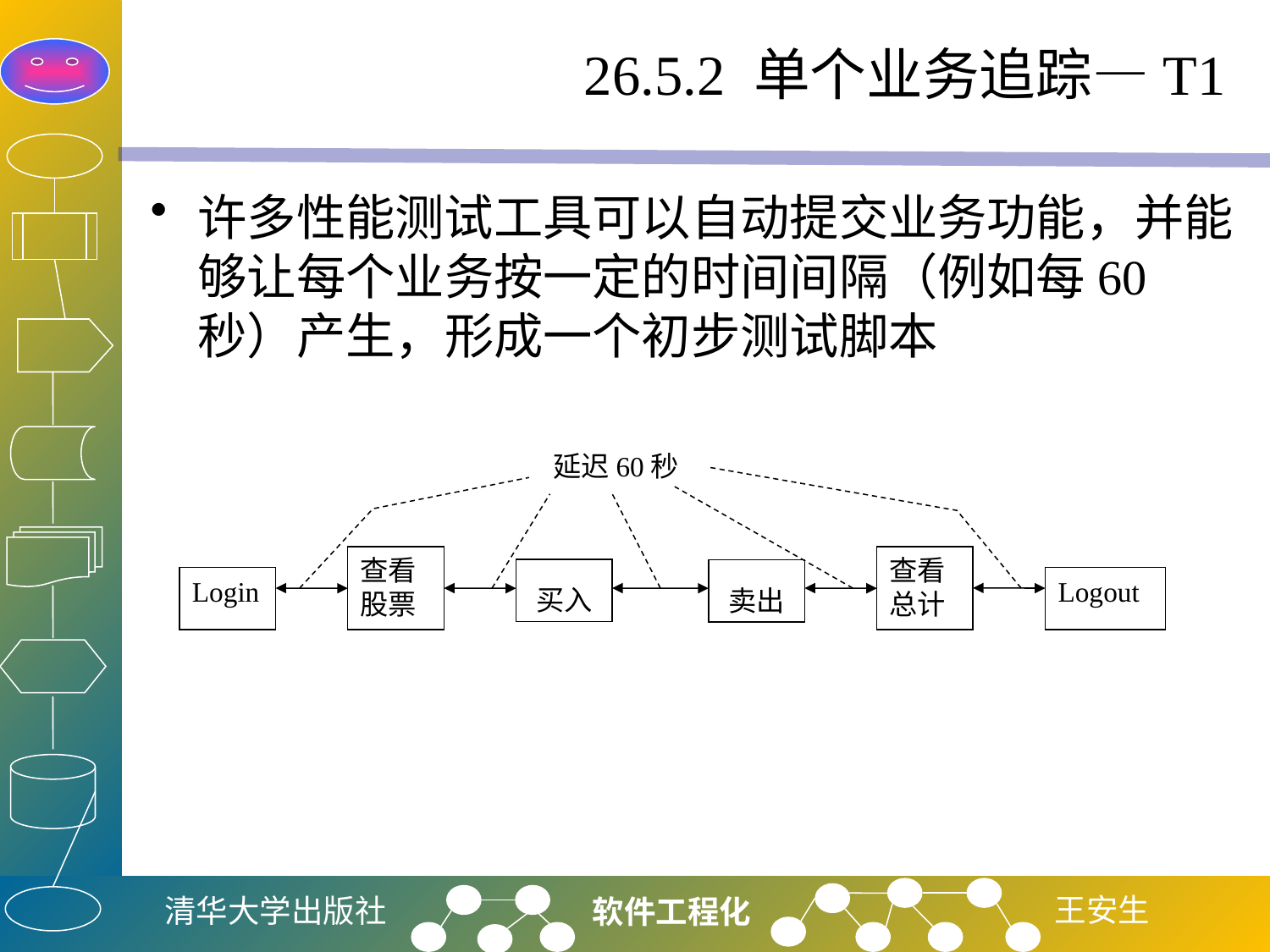

# 26.5.2 单个业务追踪—T1
许多性能测试工具可以自动提交业务功能，并能够让每个业务按一定的时间间隔（例如每60秒）产生，形成一个初步测试脚本

延迟60秒

查看
股票
查看
总计
买入
卖出
Login
Logout